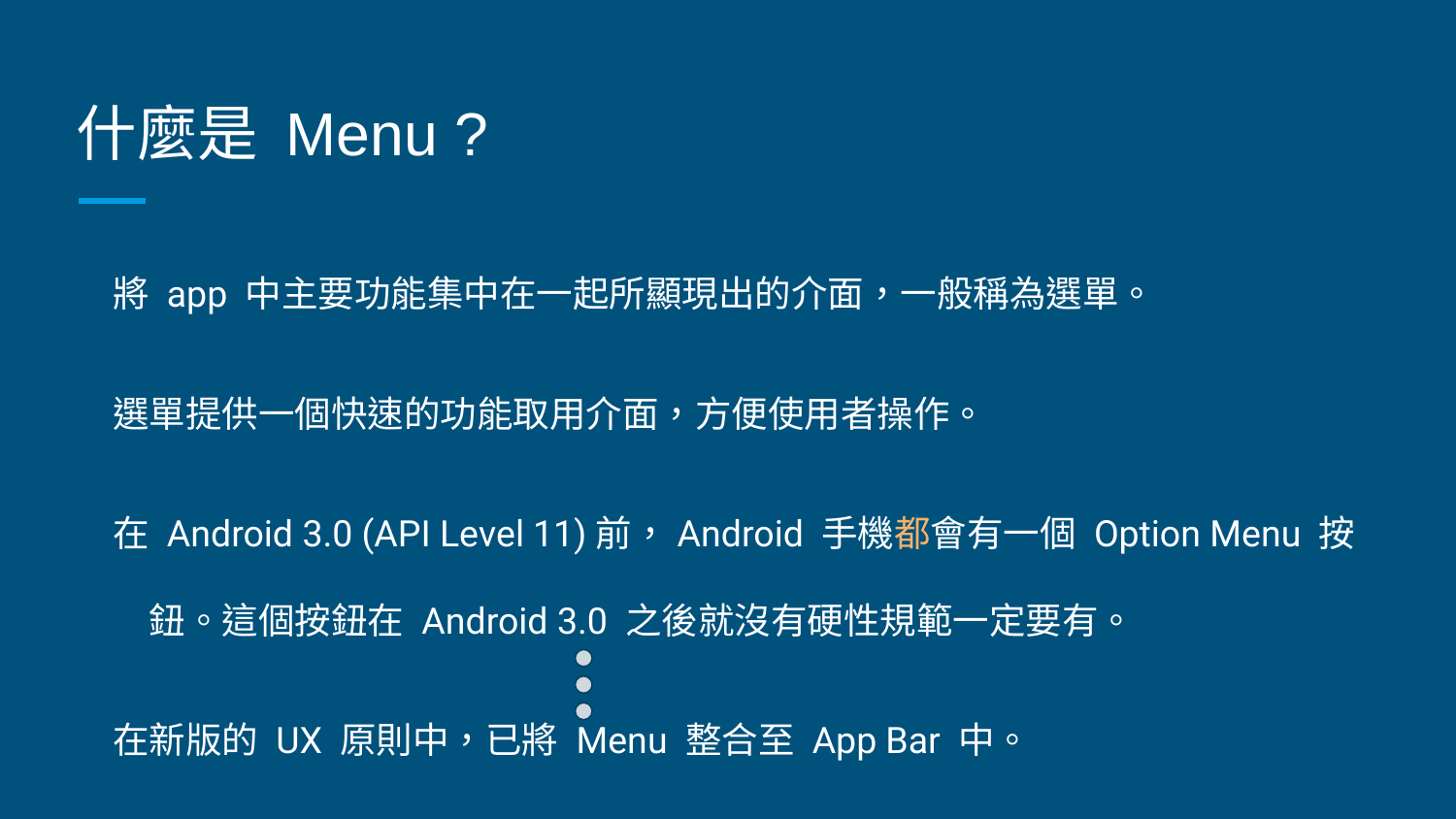

# 什麼是 Menu ?
將 app 中主要功能集中在一起所顯現出的介面，一般稱為選單。
選單提供一個快速的功能取用介面，方便使用者操作。
在 Android 3.0 (API Level 11)前，Android 手機都會有一個 Option Menu 按鈕。這個按鈕在 Android 3.0 之後就沒有硬性規範一定要有。
在新版的 UX 原則中，已將 Menu 整合至 App Bar 中。
除了可以按 App Bar 中的       可叫出選單外，按住硬體上的選項鈕(一般以三條橫槓表示)，也可以叫出選單。這種選單稱為 Options Menu。